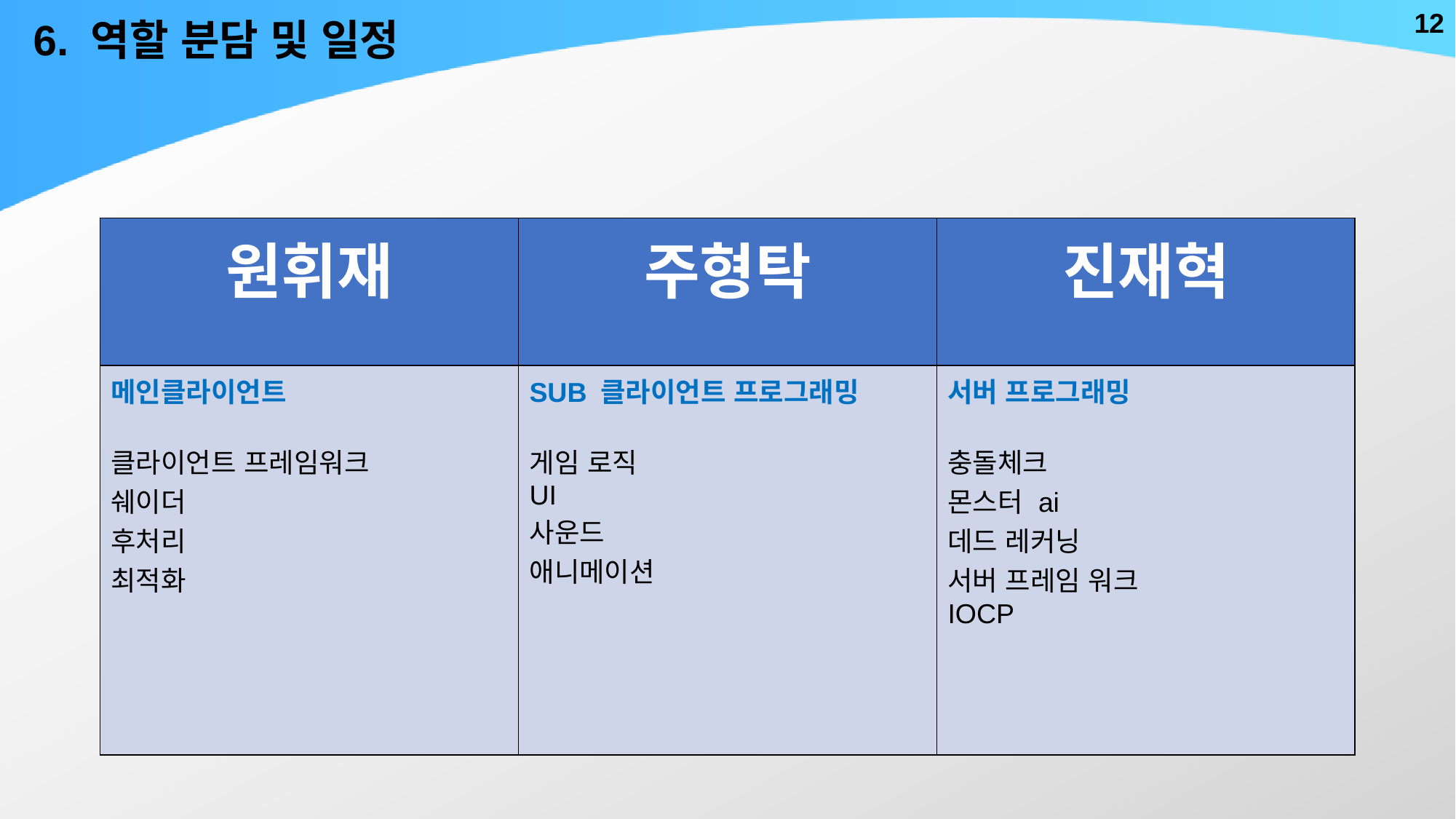

12
6. 역할 분담 및 일정
| 원휘재 | 주형탁 | 진재혁 |
| --- | --- | --- |
| 메인클라이언트 클라이언트 프레임워크 쉐이더 후처리 최적화 | SUB 클라이언트 프로그래밍 게임 로직 UI 사운드 애니메이션 | 서버 프로그래밍 충돌체크 몬스터 ai 데드 레커닝 서버 프레임 워크 IOCP |